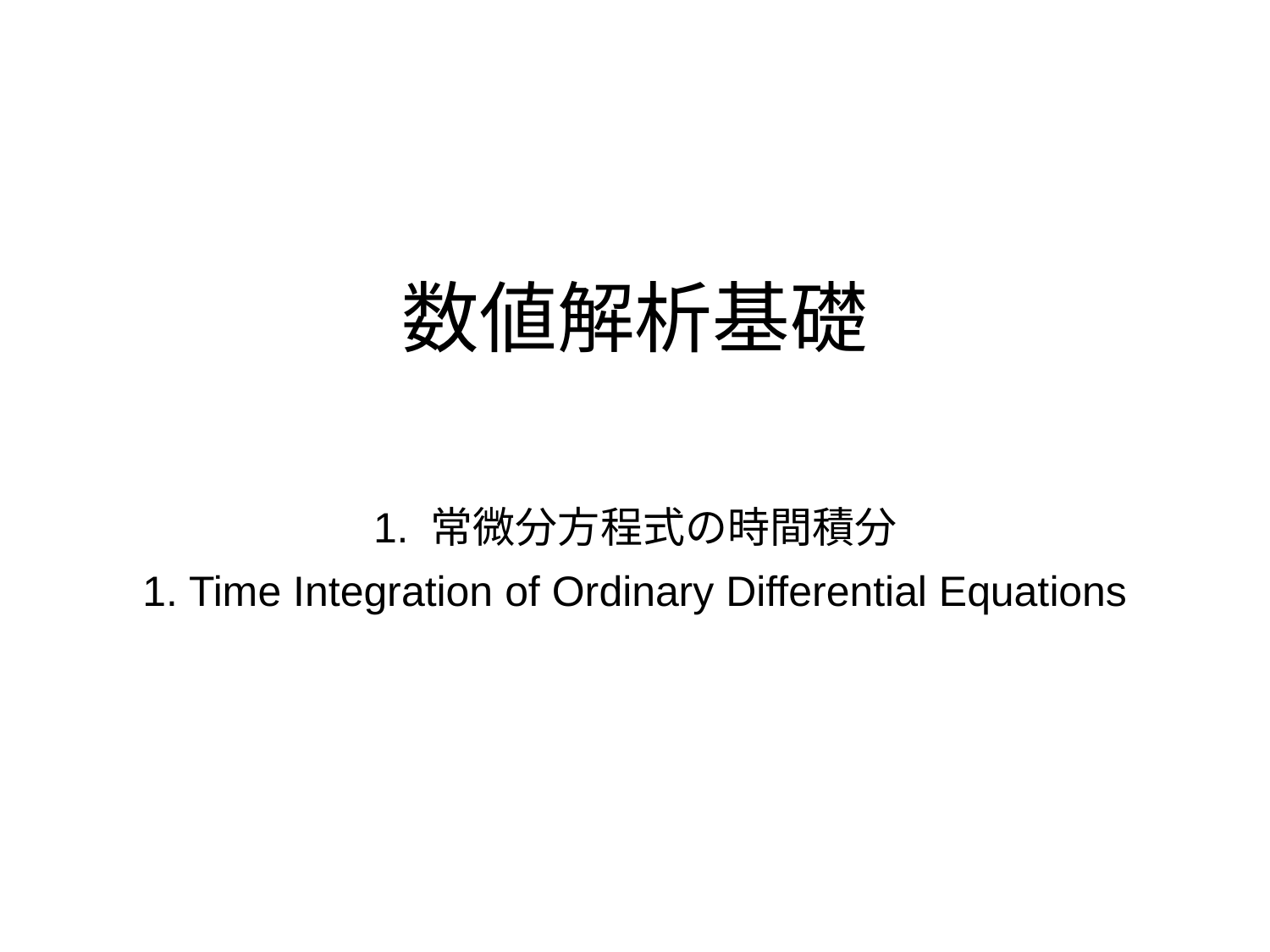

# 数値解析基礎
1. 常微分方程式の時間積分
1. Time Integration of Ordinary Differential Equations